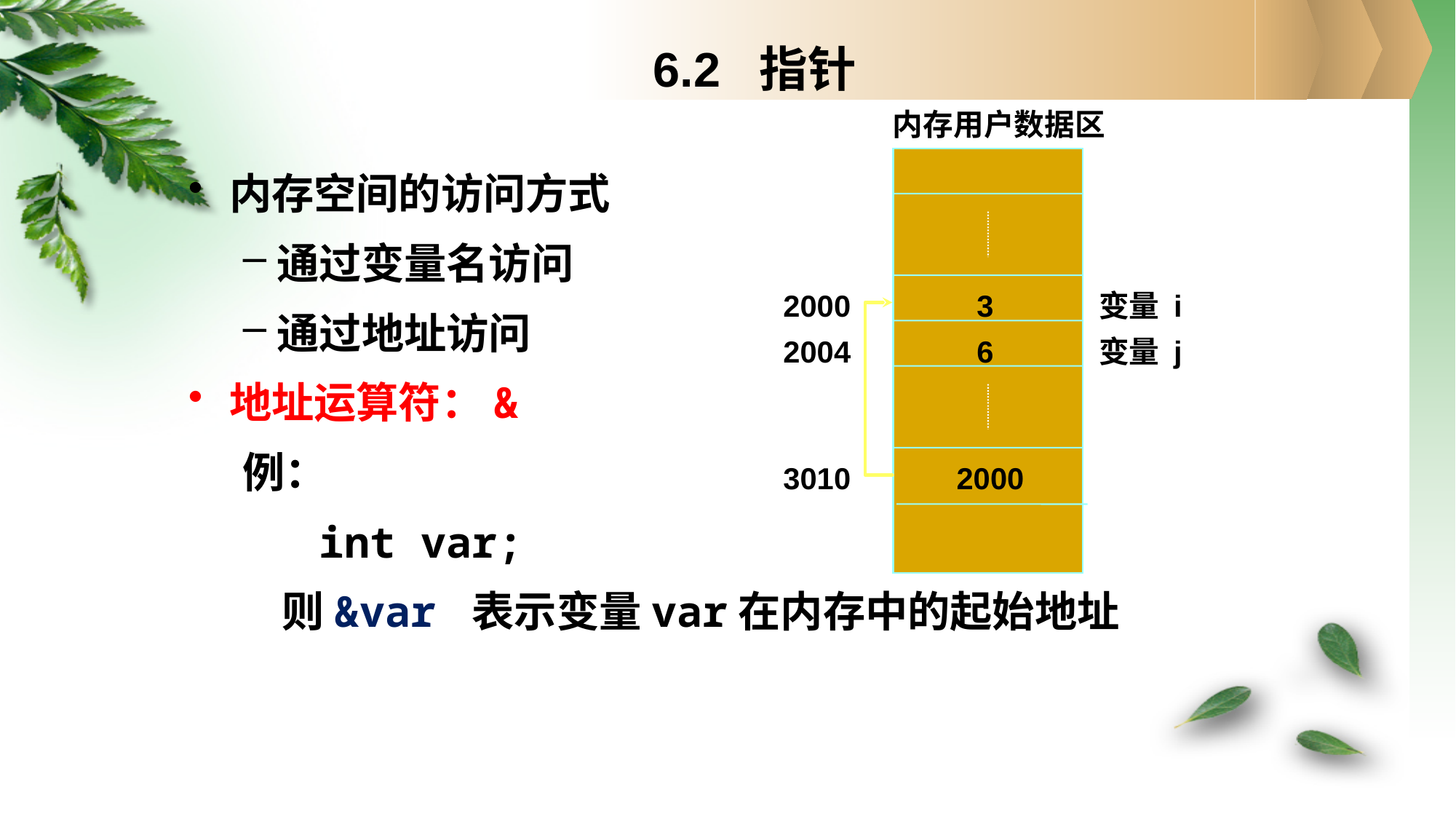

# 6.2  指针
内存用户数据区

2000
3
变量 i

2004
6
变量 j

3010
2000

内存空间的访问方式
通过变量名访问
通过地址访问
地址运算符：&
例：
   int var;
   则&var 表示变量var在内存中的起始地址